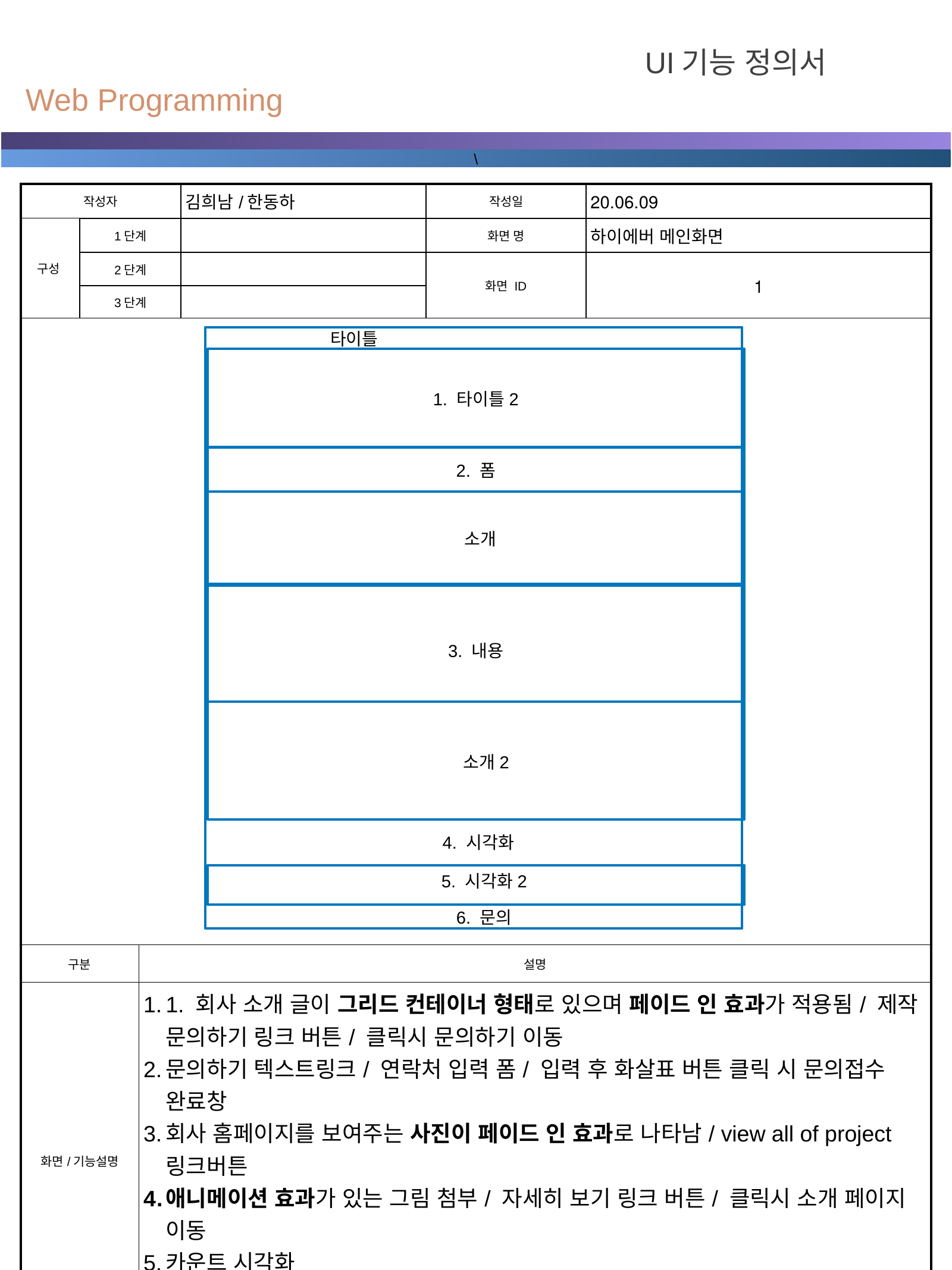

UI기능 정의서
Web Programming

\
| 작성자 |  |  | 김희남/한동하 | 작성일 | 20.06.09 |
| --- | --- | --- | --- | --- | --- |
| 구성 | 1단계 |  |  | 화면 명 | 하이에버 메인화면 |
|  | 2단계 |  |  | 화면 ID | 1 |
|  | 3단계 |  |  |  |  |
|  |  |  |  |  |  |
| 구분 |  | 설명 |  |  |  |
| 화면/기능설명 |  | 1. 회사 소개 글이 그리드 컨테이너 형태로 있으며 페이드 인 효과가 적용됨/ 제작 문의하기 링크 버튼/ 클릭시 문의하기 이동 문의하기 텍스트링크/ 연락처 입력 폼/ 입력 후 화살표 버튼 클릭 시 문의접수 완료창 회사 홈페이지를 보여주는 사진이 페이드 인 효과로 나타남/ view all of project 링크버튼 애니메이션 효과가 있는 그림 첨부/ 자세히 보기 링크 버튼/ 클릭시 소개 페이지 이동 카운트 시각화 마우스 효과가 적용된 버튼을 누르면 사이트 ‘문의하기’로 사이트 이동이 됨. |  |  |  |
타이틀

1. 타이틀2

2. 폼

 소개

3. 내용

 소개2
 4. 시각화

 5. 시각화2
 6. 문의